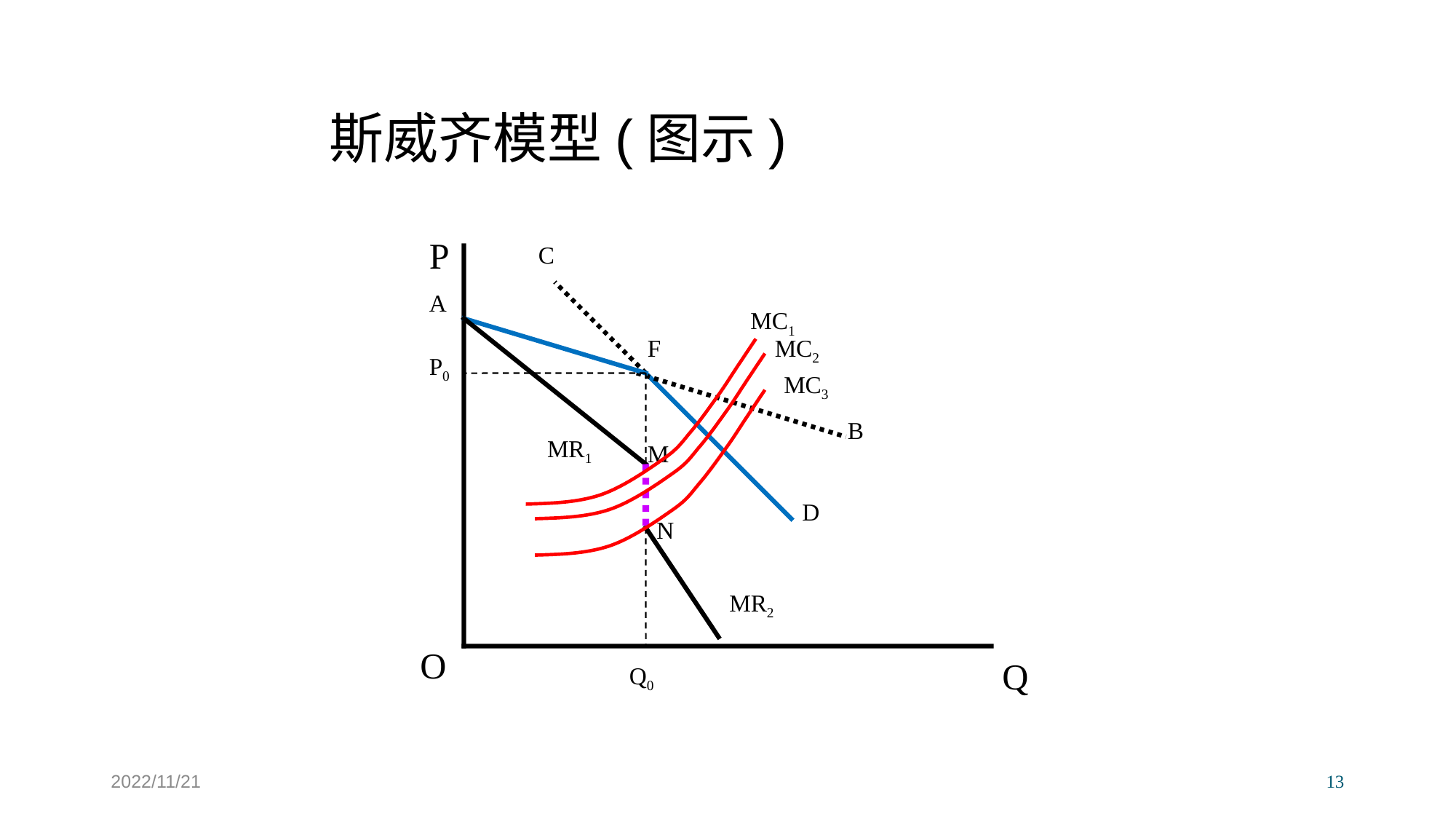

# 斯威齐模型(图示)

P
C

A

MC1

F
MC2

P0

MC3

B
MR1
M

D
N

MR2
O

Q
Q0
2022/11/21
13